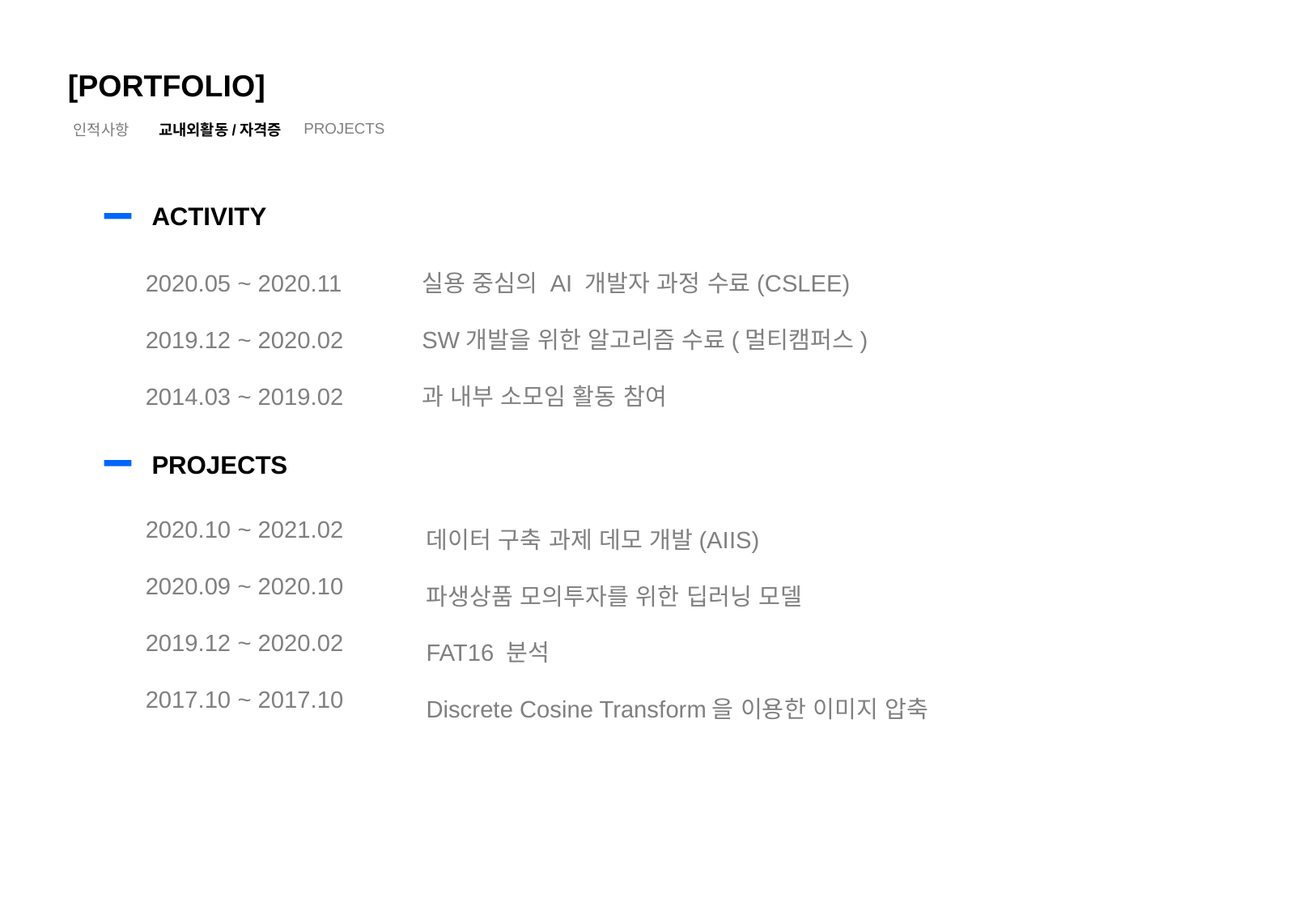

[PORTFOLIO]
PROJECTS
인적사항
교내외활동/자격증
ACTIVITY

실용 중심의 AI 개발자 과정 수료(CSLEE)

SW개발을 위한 알고리즘 수료(멀티캠퍼스)

과 내부 소모임 활동 참여

2020.05 ~ 2020.11

2019.12 ~ 2020.02

2014.03 ~ 2019.02

PROJECTS

데이터 구축 과제 데모 개발(AIIS)
파생상품 모의투자를 위한 딥러닝 모델
FAT16 분석
Discrete Cosine Transform을 이용한 이미지 압축
2020.10 ~ 2021.02

2020.09 ~ 2020.10

2019.12 ~ 2020.02

2017.10 ~ 2017.10